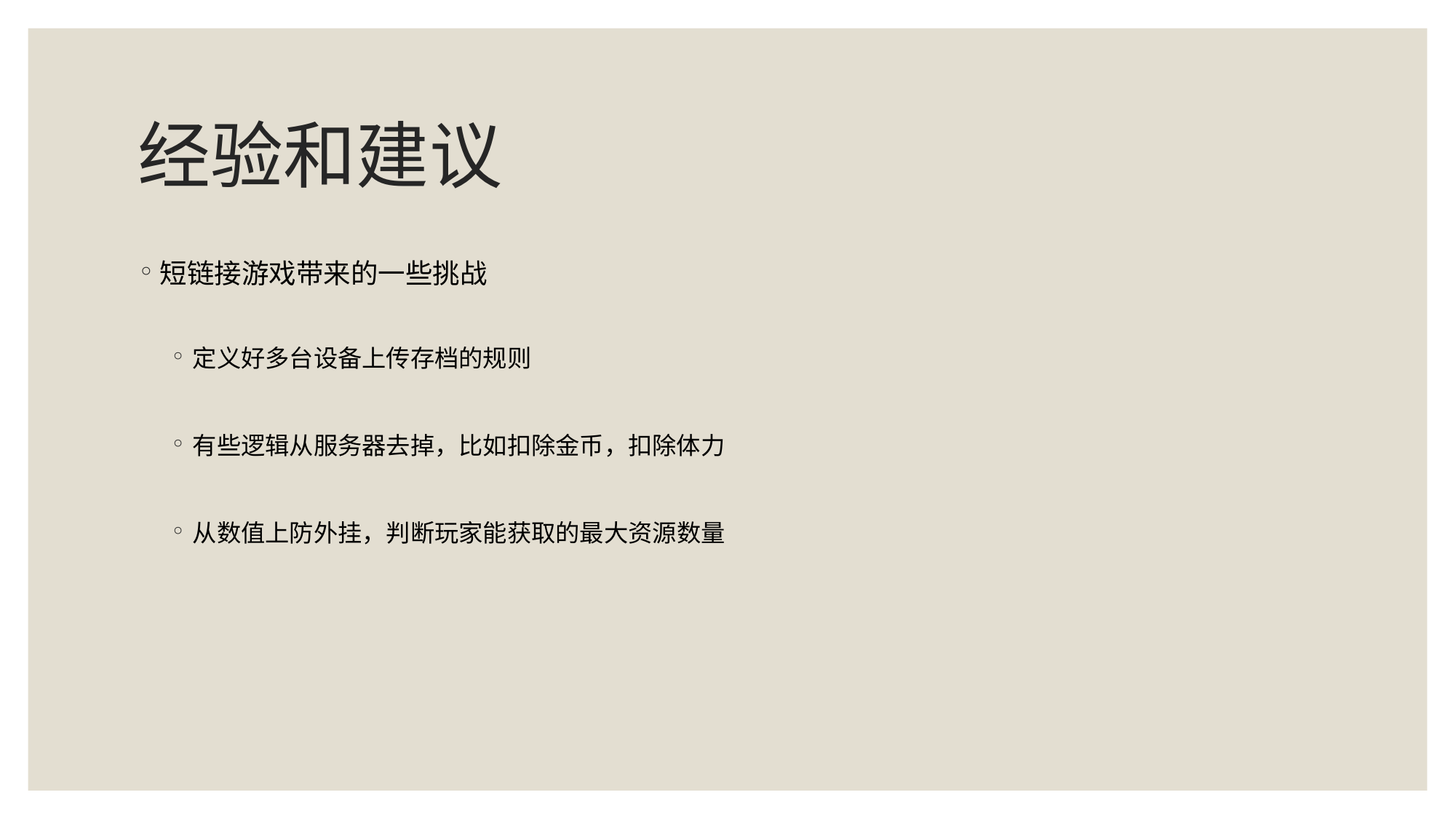

# 经验和建议
短链接游戏带来的一些挑战

定义好多台设备上传存档的规则

有些逻辑从服务器去掉，比如扣除金币，扣除体力

从数值上防外挂，判断玩家能获取的最大资源数量